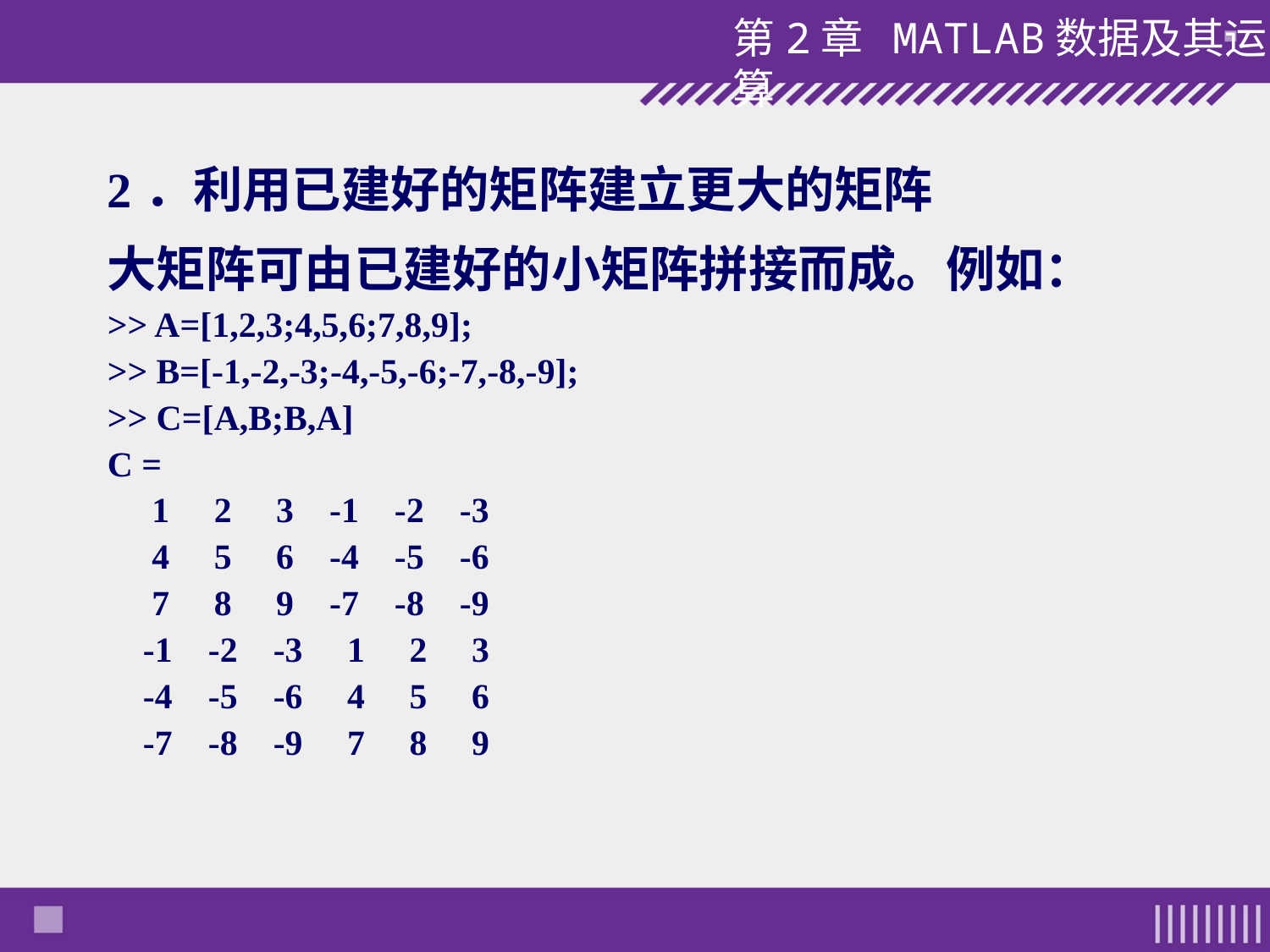

2．利用已建好的矩阵建立更大的矩阵
大矩阵可由已建好的小矩阵拼接而成。例如：
>> A=[1,2,3;4,5,6;7,8,9];
>> B=[-1,-2,-3;-4,-5,-6;-7,-8,-9];
>> C=[A,B;B,A]
C =
     1     2     3    -1    -2    -3
     4     5     6    -4    -5    -6
     7     8     9    -7    -8    -9
    -1    -2    -3     1     2     3
    -4    -5    -6     4     5     6
    -7    -8    -9     7     8     9